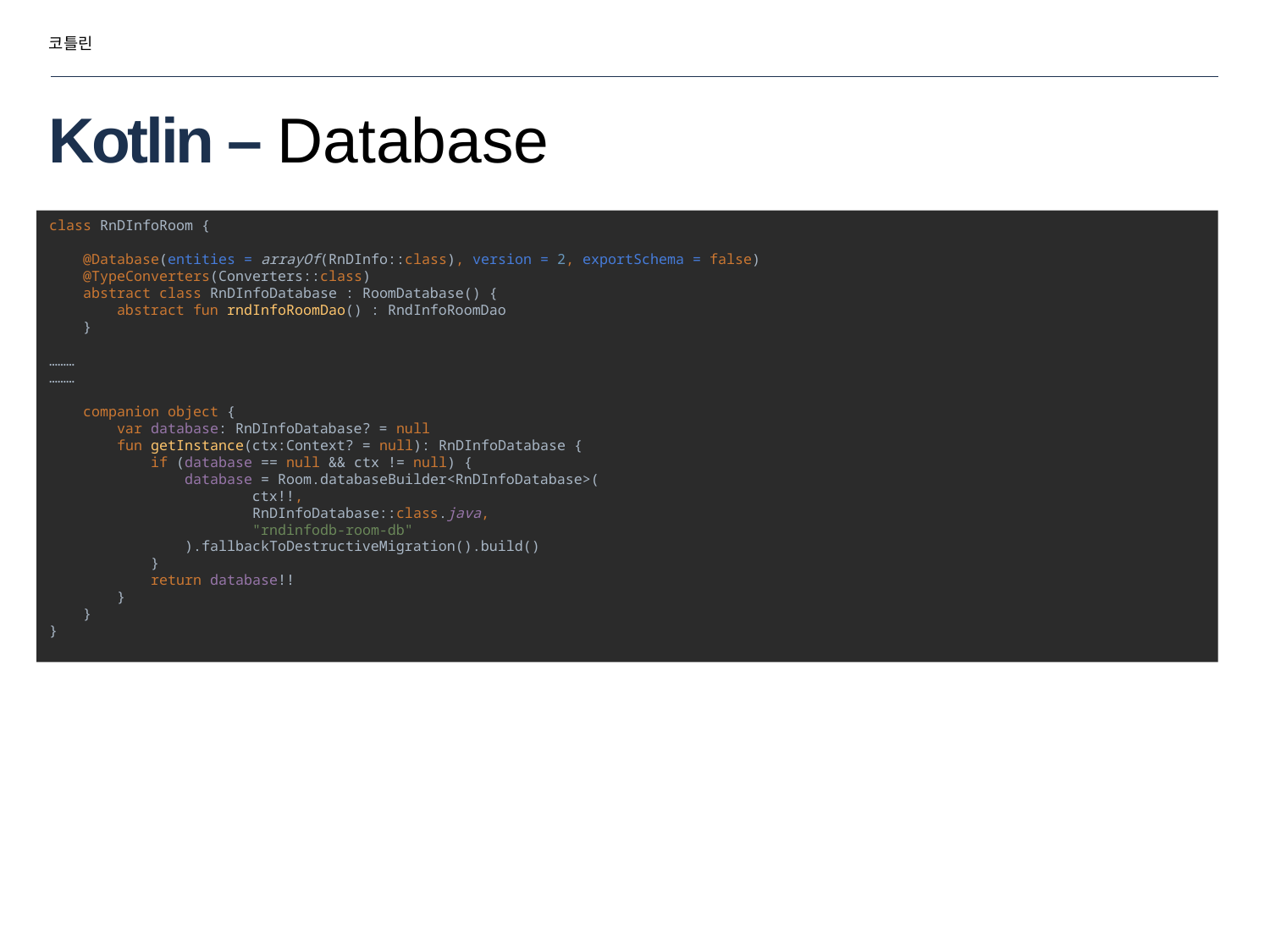

코틀린
# Kotlin – Database

class RnDInfoRoom {
    @Database(entities = arrayOf(RnDInfo::class), version = 2, exportSchema = false)
    @TypeConverters(Converters::class)
    abstract class RnDInfoDatabase : RoomDatabase() {
        abstract fun rndInfoRoomDao() : RndInfoRoomDao
    }
………
………
    companion object {
        var database: RnDInfoDatabase? = null
        fun getInstance(ctx:Context? = null): RnDInfoDatabase {
            if (database == null && ctx != null) {
                database = Room.databaseBuilder<RnDInfoDatabase>(
                        ctx!!,
                        RnDInfoDatabase::class.java,
                        "rndinfodb-room-db"
                ).fallbackToDestructiveMigration().build()
            }
            return database!!
        }
    }
}